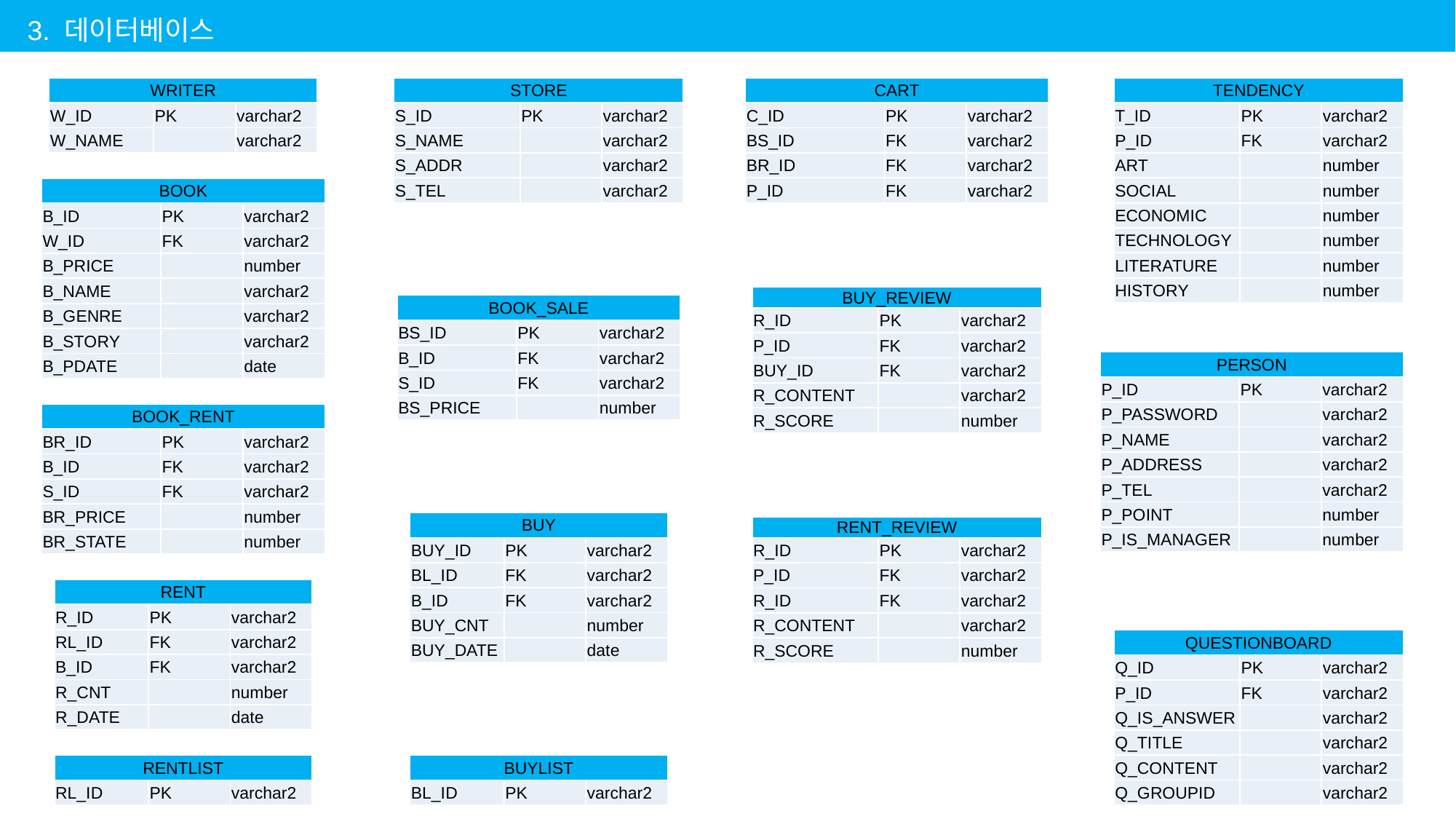

3. 데이터베이스
| WRITER |  |  |
| --- | --- | --- |
| W\_ID | PK | varchar2 |
| W\_NAME |  | varchar2 |
| STORE |  |  |
| --- | --- | --- |
| S\_ID | PK | varchar2 |
| S\_NAME |  | varchar2 |
| S\_ADDR |  | varchar2 |
| S\_TEL |  | varchar2 |
| CART |  |  |
| --- | --- | --- |
| C\_ID | PK | varchar2 |
| BS\_ID | FK | varchar2 |
| BR\_ID | FK | varchar2 |
| P\_ID | FK | varchar2 |
| TENDENCY |  |  |
| --- | --- | --- |
| T\_ID | PK | varchar2 |
| P\_ID | FK | varchar2 |
| ART |  | number |
| SOCIAL |  | number |
| ECONOMIC |  | number |
| TECHNOLOGY |  | number |
| LITERATURE |  | number |
| HISTORY |  | number |
| BOOK |  |  |
| --- | --- | --- |
| B\_ID | PK | varchar2 |
| W\_ID | FK | varchar2 |
| B\_PRICE |  | number |
| B\_NAME |  | varchar2 |
| B\_GENRE |  | varchar2 |
| B\_STORY |  | varchar2 |
| B\_PDATE |  | date |
| BUY\_REVIEW |  |  |
| --- | --- | --- |
| R\_ID | PK | varchar2 |
| P\_ID | FK | varchar2 |
| BUY\_ID | FK | varchar2 |
| R\_CONTENT |  | varchar2 |
| R\_SCORE |  | number |
| BOOK\_SALE |  |  |
| --- | --- | --- |
| BS\_ID | PK | varchar2 |
| B\_ID | FK | varchar2 |
| S\_ID | FK | varchar2 |
| BS\_PRICE |  | number |
| PERSON |  |  |
| --- | --- | --- |
| P\_ID | PK | varchar2 |
| P\_PASSWORD |  | varchar2 |
| P\_NAME |  | varchar2 |
| P\_ADDRESS |  | varchar2 |
| P\_TEL |  | varchar2 |
| P\_POINT |  | number |
| P\_IS\_MANAGER |  | number |
| BOOK\_RENT |  |  |
| --- | --- | --- |
| BR\_ID | PK | varchar2 |
| B\_ID | FK | varchar2 |
| S\_ID | FK | varchar2 |
| BR\_PRICE |  | number |
| BR\_STATE |  | number |
| BUY |  |  |
| --- | --- | --- |
| BUY\_ID | PK | varchar2 |
| BL\_ID | FK | varchar2 |
| B\_ID | FK | varchar2 |
| BUY\_CNT |  | number |
| BUY\_DATE |  | date |
| RENT\_REVIEW |  |  |
| --- | --- | --- |
| R\_ID | PK | varchar2 |
| P\_ID | FK | varchar2 |
| R\_ID | FK | varchar2 |
| R\_CONTENT |  | varchar2 |
| R\_SCORE |  | number |
| RENT |  |  |
| --- | --- | --- |
| R\_ID | PK | varchar2 |
| RL\_ID | FK | varchar2 |
| B\_ID | FK | varchar2 |
| R\_CNT |  | number |
| R\_DATE |  | date |
| QUESTIONBOARD |  |  |
| --- | --- | --- |
| Q\_ID | PK | varchar2 |
| P\_ID | FK | varchar2 |
| Q\_IS\_ANSWER |  | varchar2 |
| Q\_TITLE |  | varchar2 |
| Q\_CONTENT |  | varchar2 |
| Q\_GROUPID |  | varchar2 |
| RENTLIST |  |  |
| --- | --- | --- |
| RL\_ID | PK | varchar2 |
| BUYLIST |  |  |
| --- | --- | --- |
| BL\_ID | PK | varchar2 |